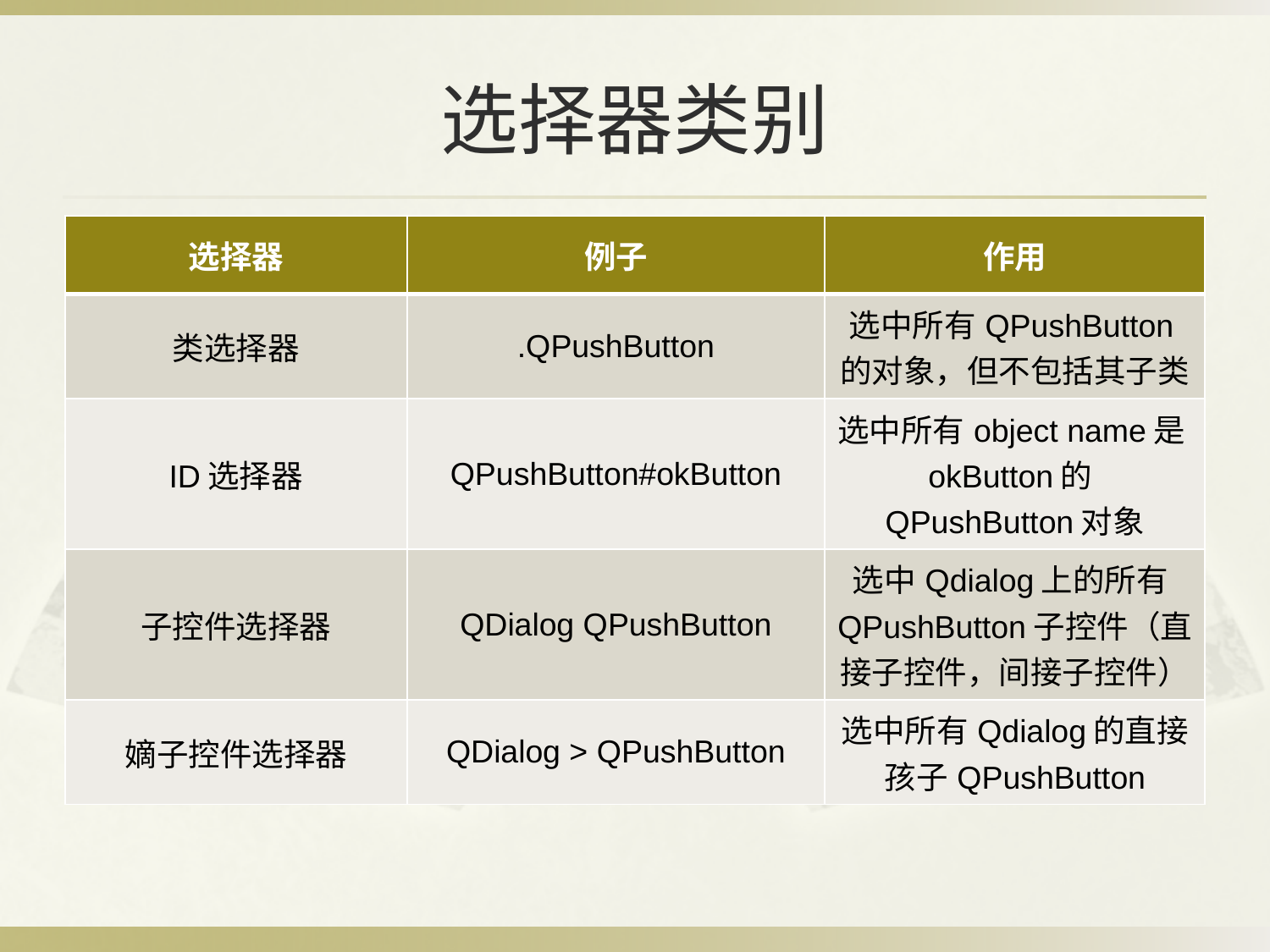

# 选择器类别
| 选择器 | 例子 | 作用 |
| --- | --- | --- |
| 类选择器 | .QPushButton | 选中所有QPushButton的对象，但不包括其子类 |
| ID选择器 | QPushButton#okButton | 选中所有object name是okButton的QPushButton对象 |
| 子控件选择器 | QDialog QPushButton | 选中Qdialog上的所有QPushButton子控件（直接子控件，间接子控件） |
| 嫡子控件选择器 | QDialog > QPushButton | 选中所有Qdialog的直接孩子QPushButton |